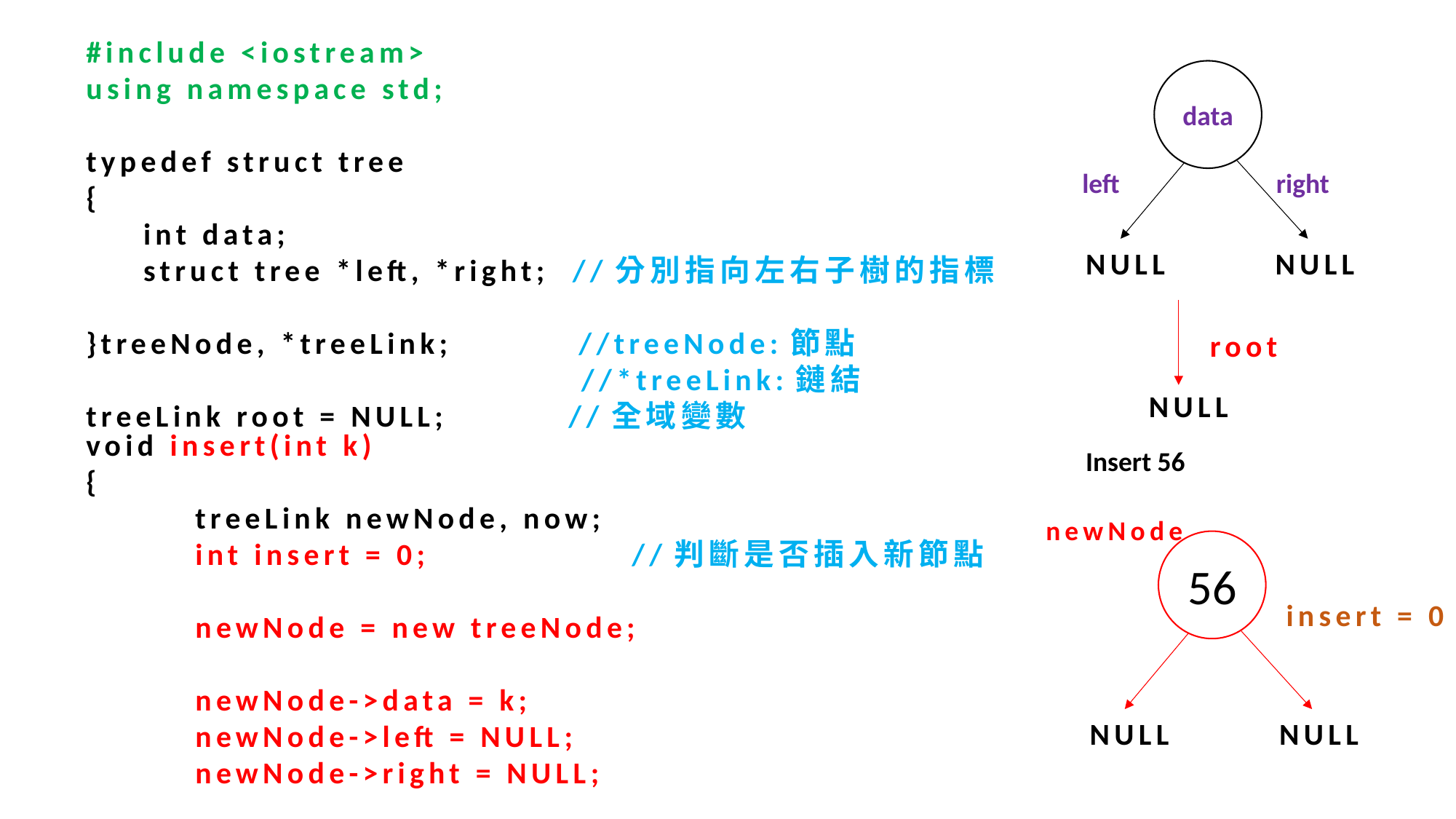

#include <iostream>
using namespace std;

typedef struct tree
{
     int data;
     struct tree *left, *right;  //分別指向左右子樹的指標
}treeNode, *treeLink;           //treeNode:節點 				              //*treeLink:鏈結
treeLink root = NULL; 	    //全域變數

data
left
right
NULL
NULL
root
NULL
void insert(int k)
{
	treeLink newNode, now;
  	int insert = 0;                 	//判斷是否插入新節點

  	newNode = new treeNode;

  	newNode->data = k;
  	newNode->left = NULL;
	newNode->right = NULL;
Insert 56
newNode
56
insert = 0
NULL
NULL